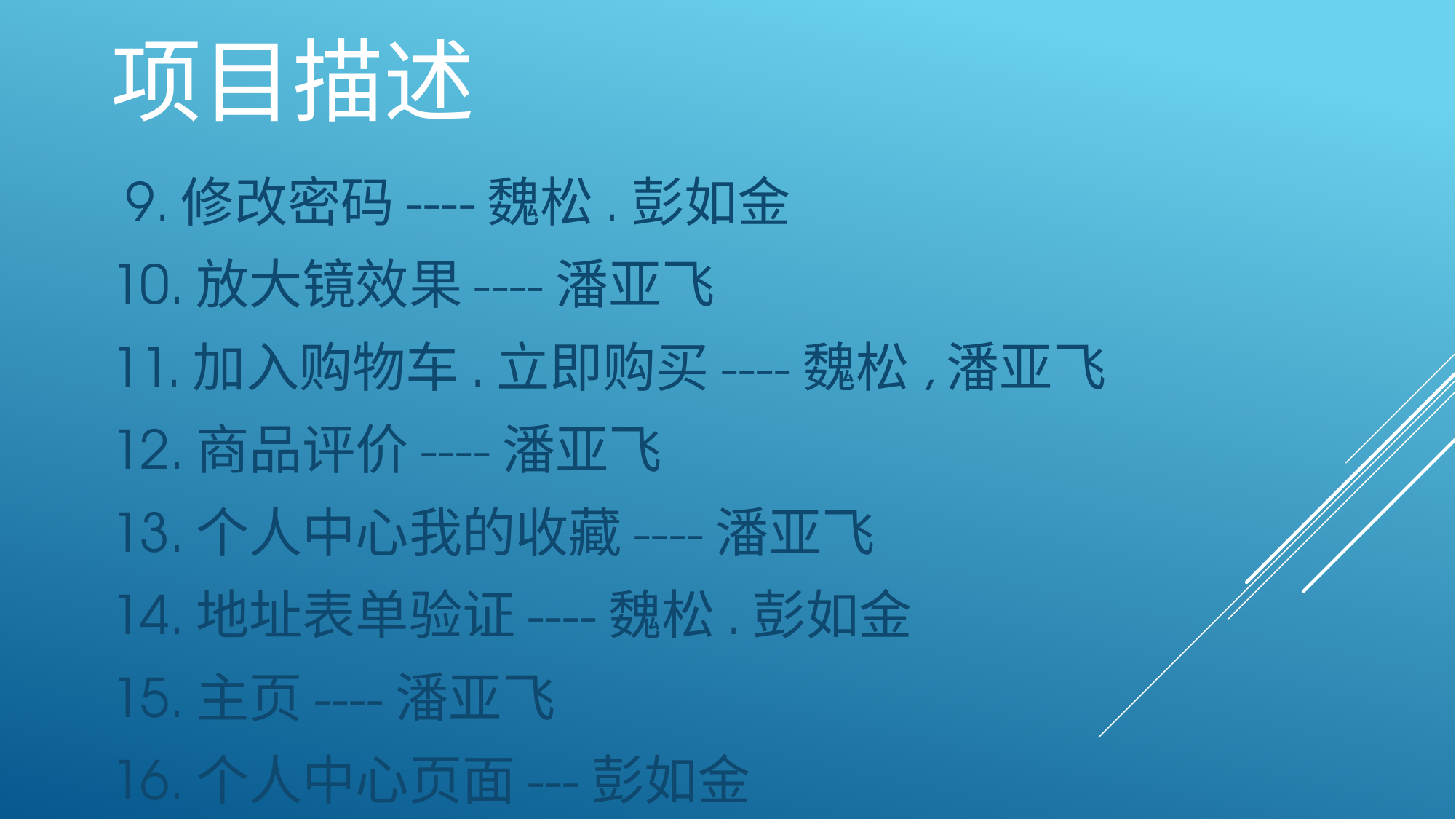

# 项目描述

 9.修改密码----魏松.彭如金
10.放大镜效果----潘亚飞
11.加入购物车.立即购买----魏松,潘亚飞
12.商品评价----潘亚飞
13.个人中心我的收藏----潘亚飞
14.地址表单验证----魏松.彭如金
15.主页----潘亚飞
16.个人中心页面---彭如金